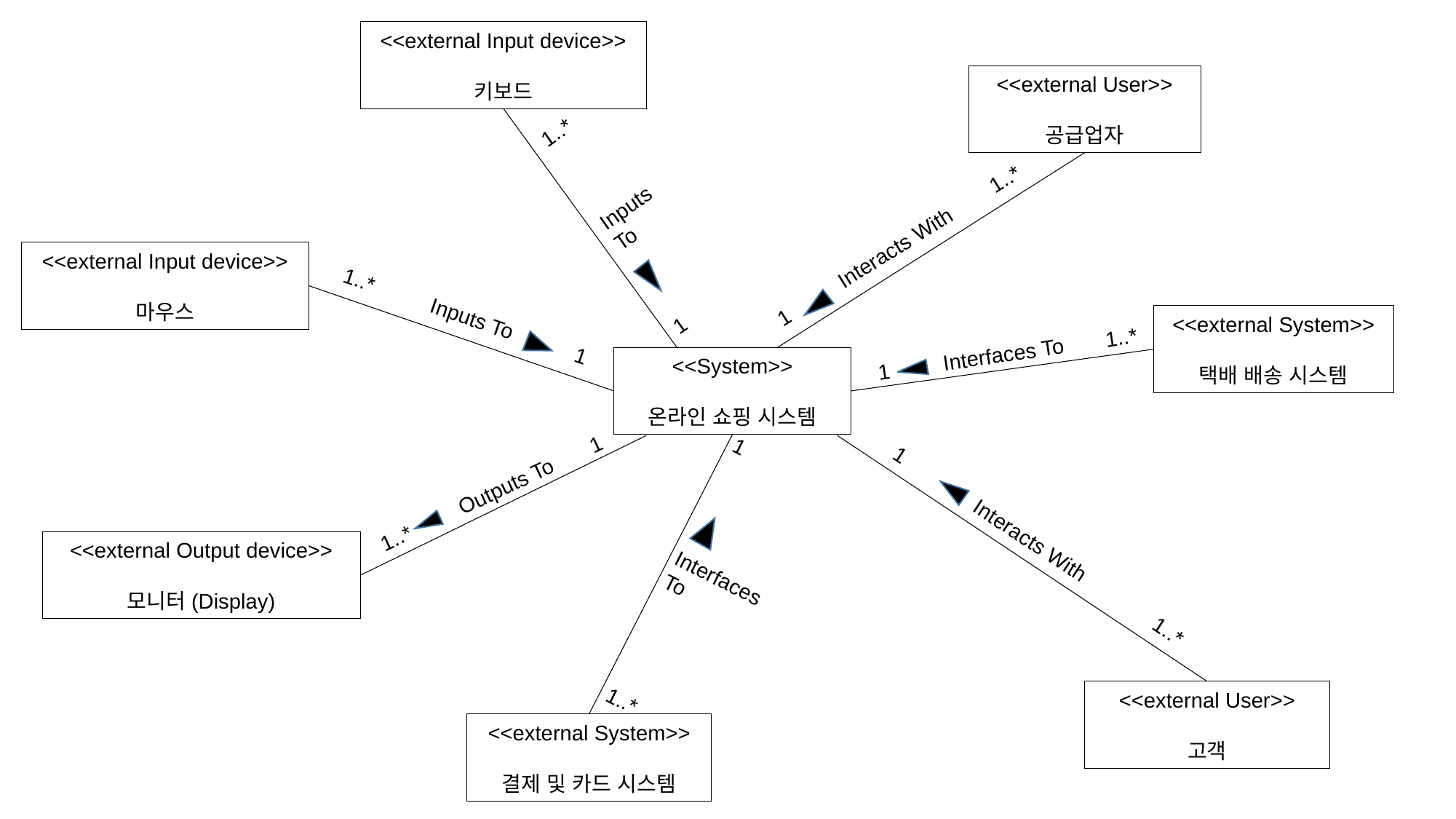

<<external Input device>>

키보드
<<external User>>

공급업자
1..*

Inputs
To

1
1          Interacts With        1..*
<<external Input device>>

마우스

1..*          Inputs To           1
<<external System>>

택배 배송 시스템

1         Interfaces To       1..*
<<System>>

온라인 쇼핑 시스템

1

Interfaces
To

1..*
1..*         Outputs To       1

1              Interacts With              1..*
<<external Output device>>

모니터(Display)
<<external User>>

고객
<<external System>>

결제 및 카드 시스템